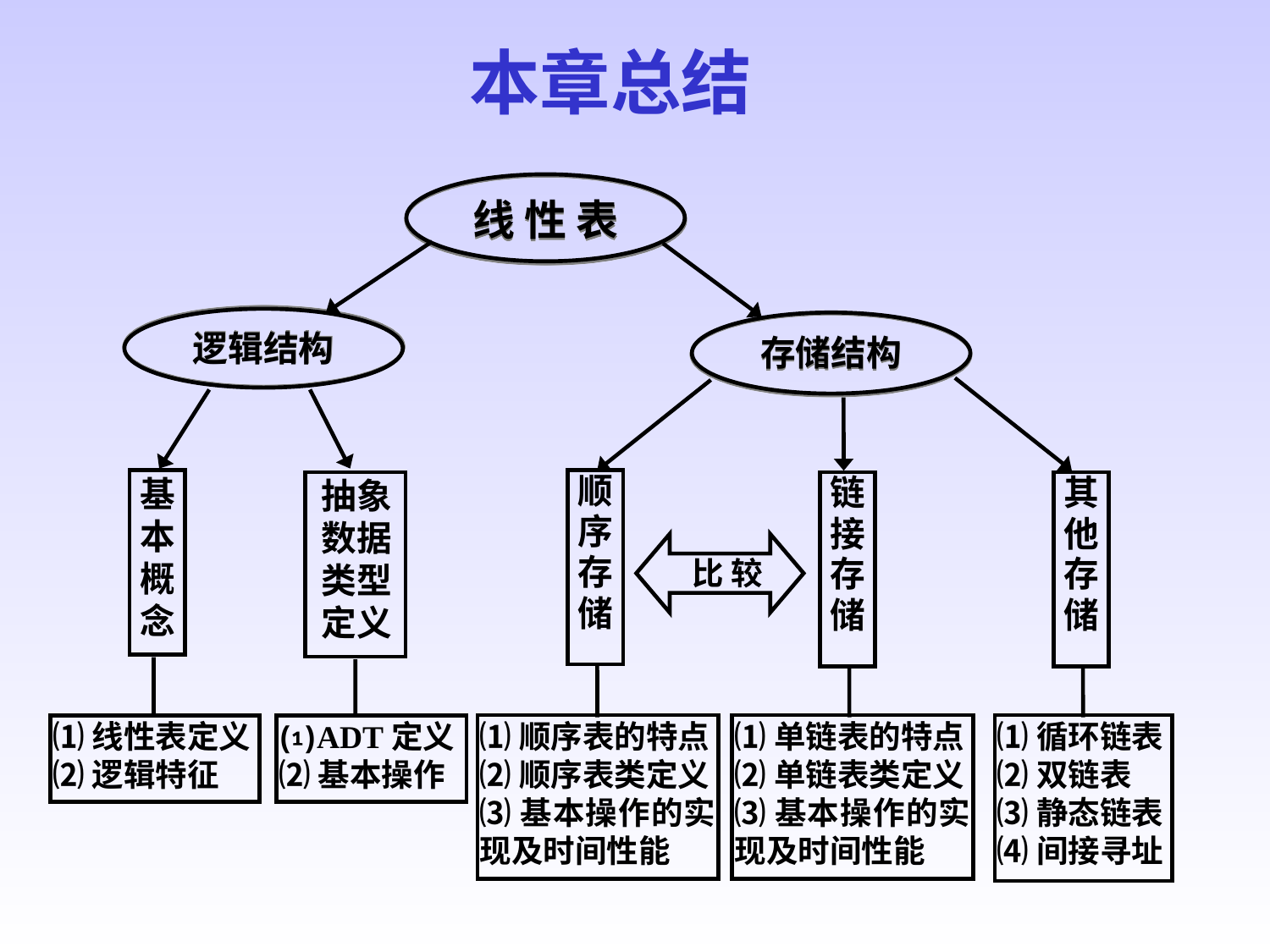

本章总结
线 性 表

逻辑结构
存储结构

基本概念
抽象
数据
类型
定义

顺序存储
链接存储
其他存储
 比 较

⑴顺序表的特点
⑵顺序表类定义
⑶基本操作的实现及时间性能
⑴单链表的特点
⑵单链表类定义
⑶基本操作的实现及时间性能
⑴循环链表
⑵双链表
⑶静态链表
⑷间接寻址
⑴线性表定义
⑵逻辑特征
⑴ADT定义
⑵基本操作